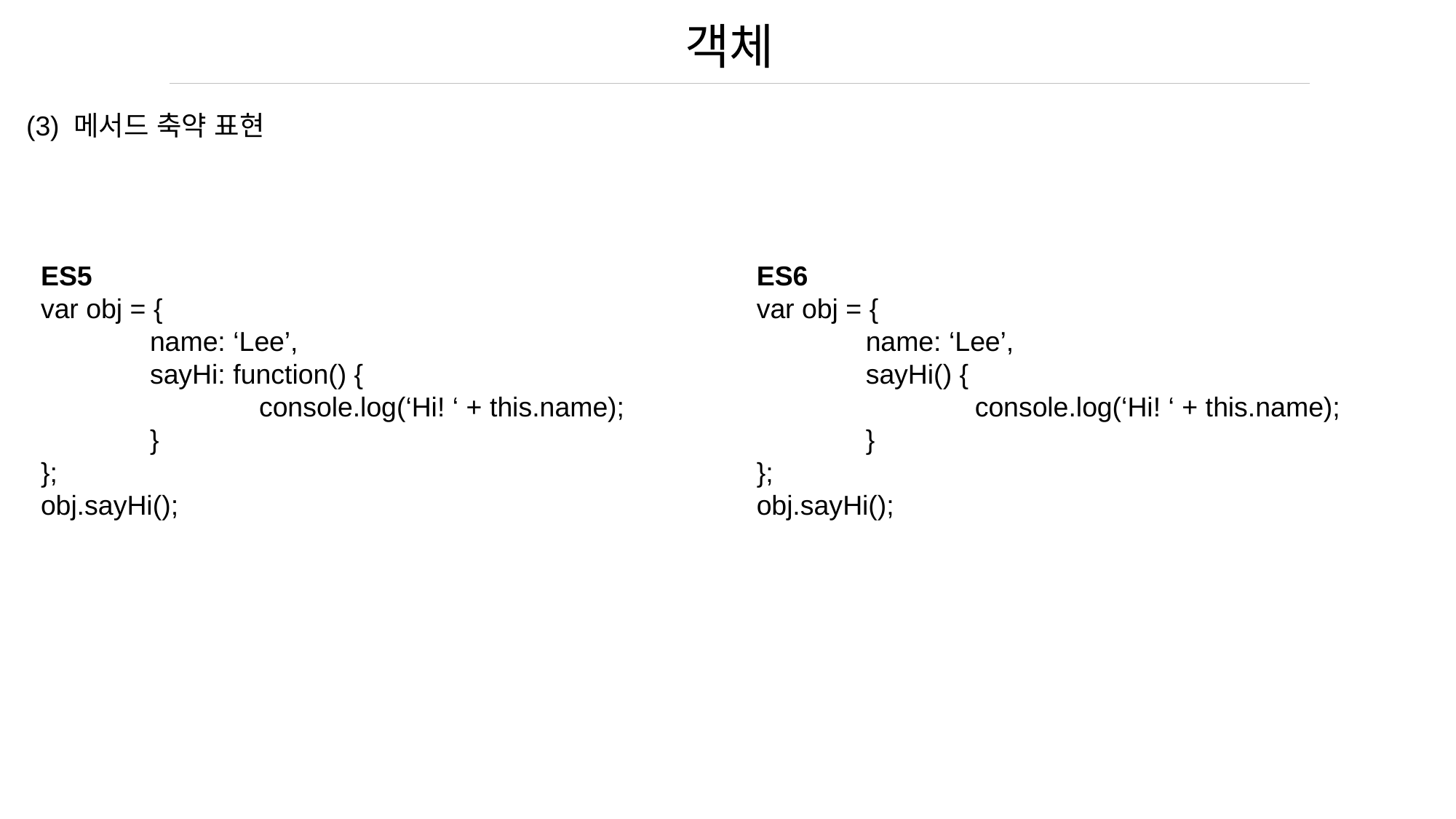

객체
(3) 메서드 축약 표현

ES5
var obj = {
	name: ‘Lee’,
	sayHi: function() {
		console.log(‘Hi! ‘ + this.name);
	}
};
obj.sayHi();
ES6
var obj = {
	name: ‘Lee’,
	sayHi() {
		console.log(‘Hi! ‘ + this.name);
	}
};
obj.sayHi();